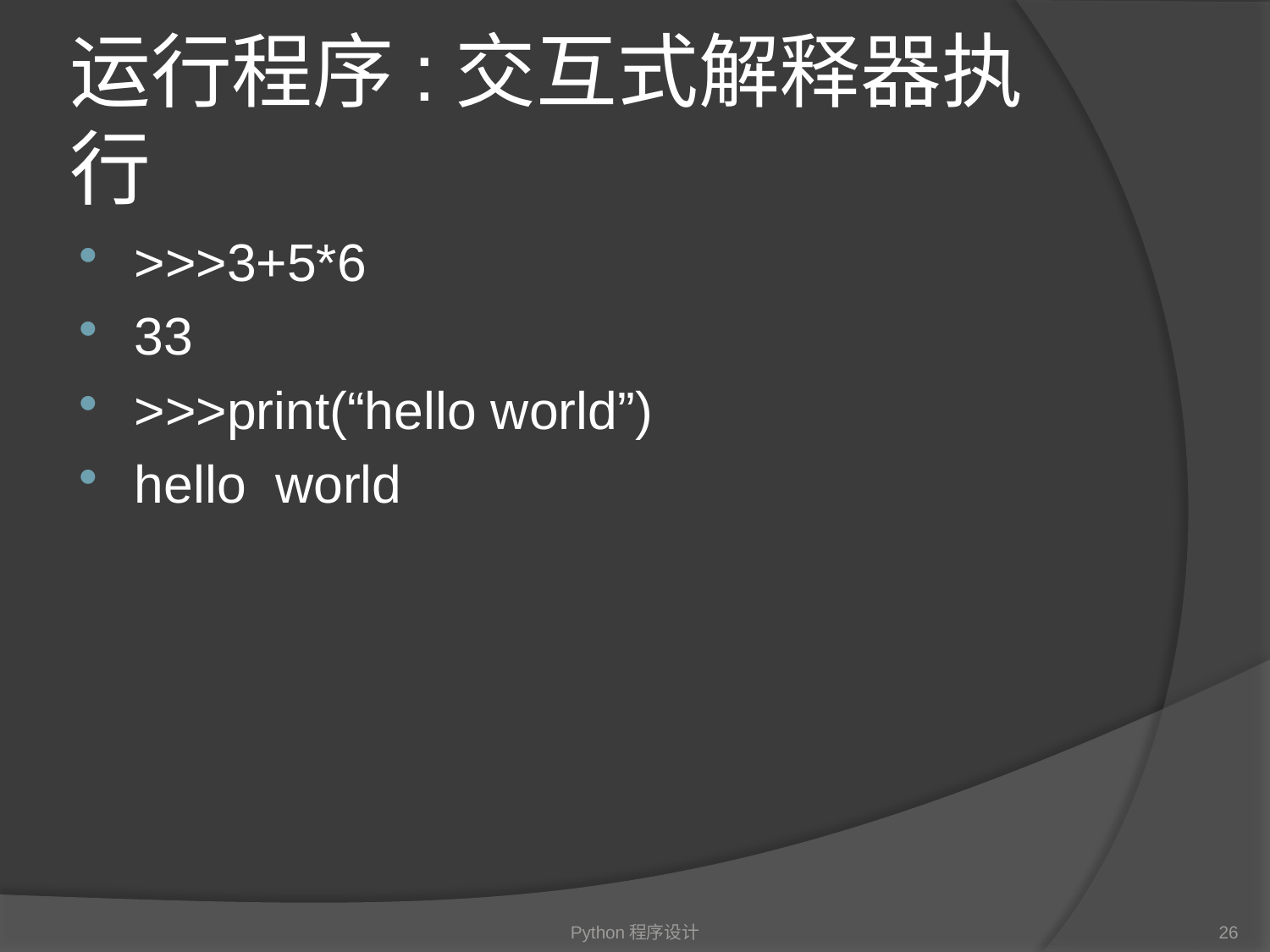

# 运行程序:交互式解释器执行
>>>3+5*6
33
>>>print(“hello world”)
hello  world
Python程序设计
26